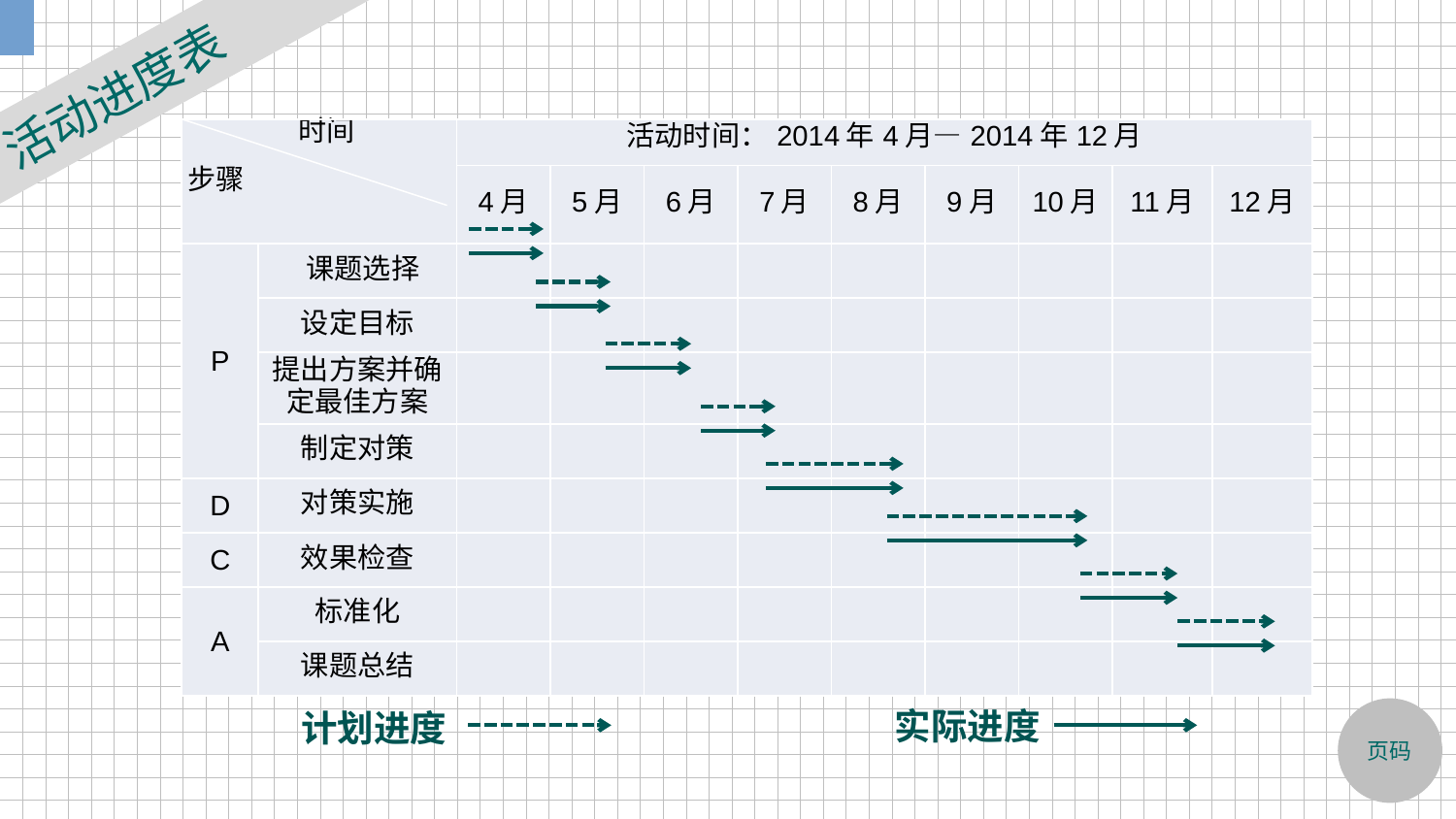

活动进度表
| 时间   步骤 |  | 活动时间：2014年4月—2014年12月 |  |  |  |  |  |  |  |  |
| --- | --- | --- | --- | --- | --- | --- | --- | --- | --- | --- |
|  |  | 4月 | 5月 | 6月 | 7月 | 8月 | 9月 | 10月 | 11月 | 12月 |
| P | 课题选择 |  |  |  |  |  |  |  |  |  |
|  | 设定目标 |  |  |  |  |  |  |  |  |  |
|  | 提出方案并确定最佳方案 |  |  |  |  |  |  |  |  |  |
|  | 制定对策 |  |  |  |  |  |  |  |  |  |
| D | 对策实施 |  |  |  |  |  |  |  |  |  |
| C | 效果检查 |  |  |  |  |  |  |  |  |  |
| A | 标准化 |  |  |  |  |  |  |  |  |  |
|  | 课题总结 |  |  |  |  |  |  |  |  |  |
|  |
| --- |
实际进度
计划进度
页码